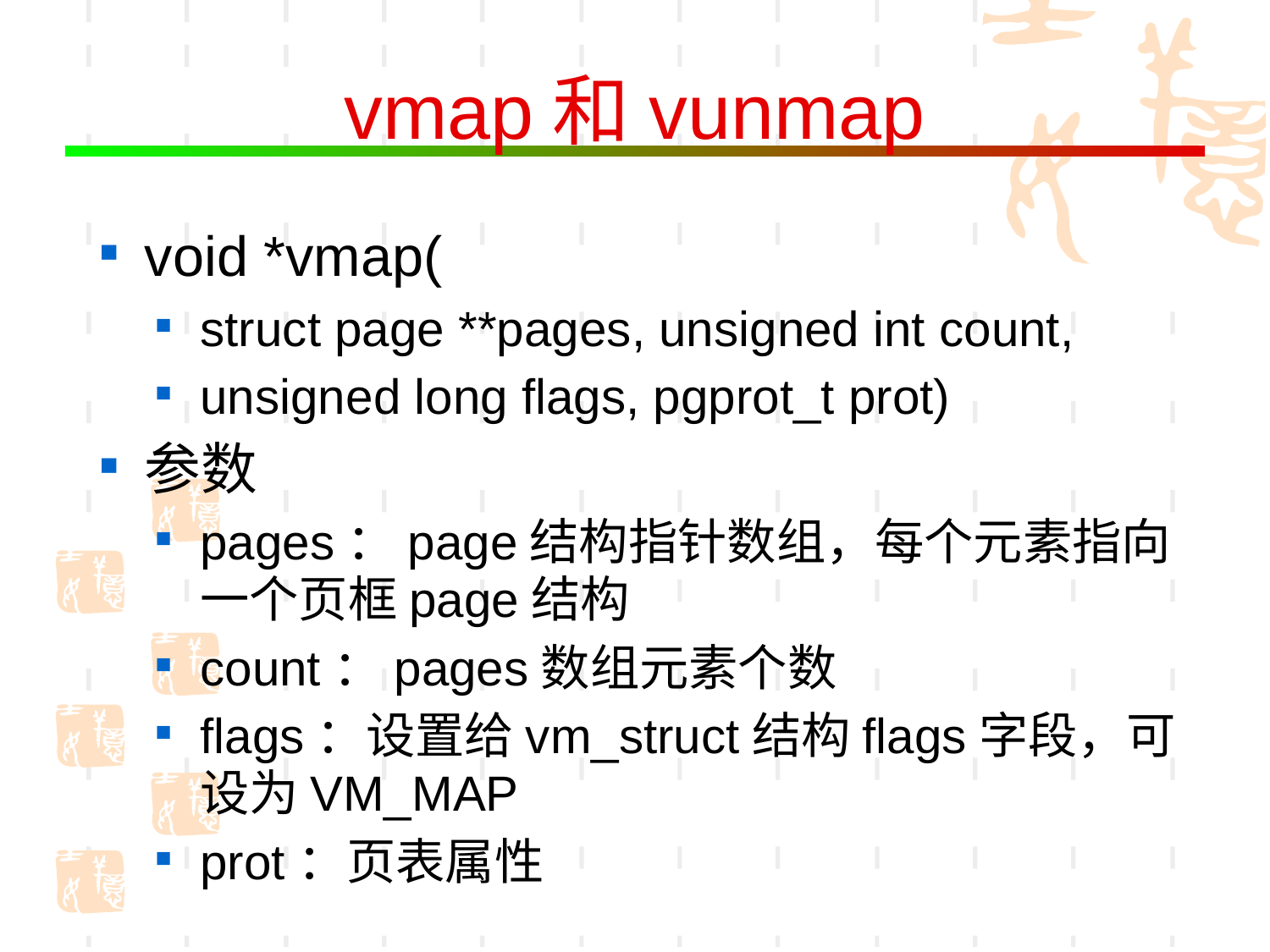

# vmap和vunmap
void *vmap(
struct page **pages, unsigned int count,
unsigned long flags, pgprot_t prot)
参数
pages：page结构指针数组，每个元素指向一个页框page结构
count：pages数组元素个数
flags：设置给vm_struct结构flags字段，可设为VM_MAP
prot：页表属性